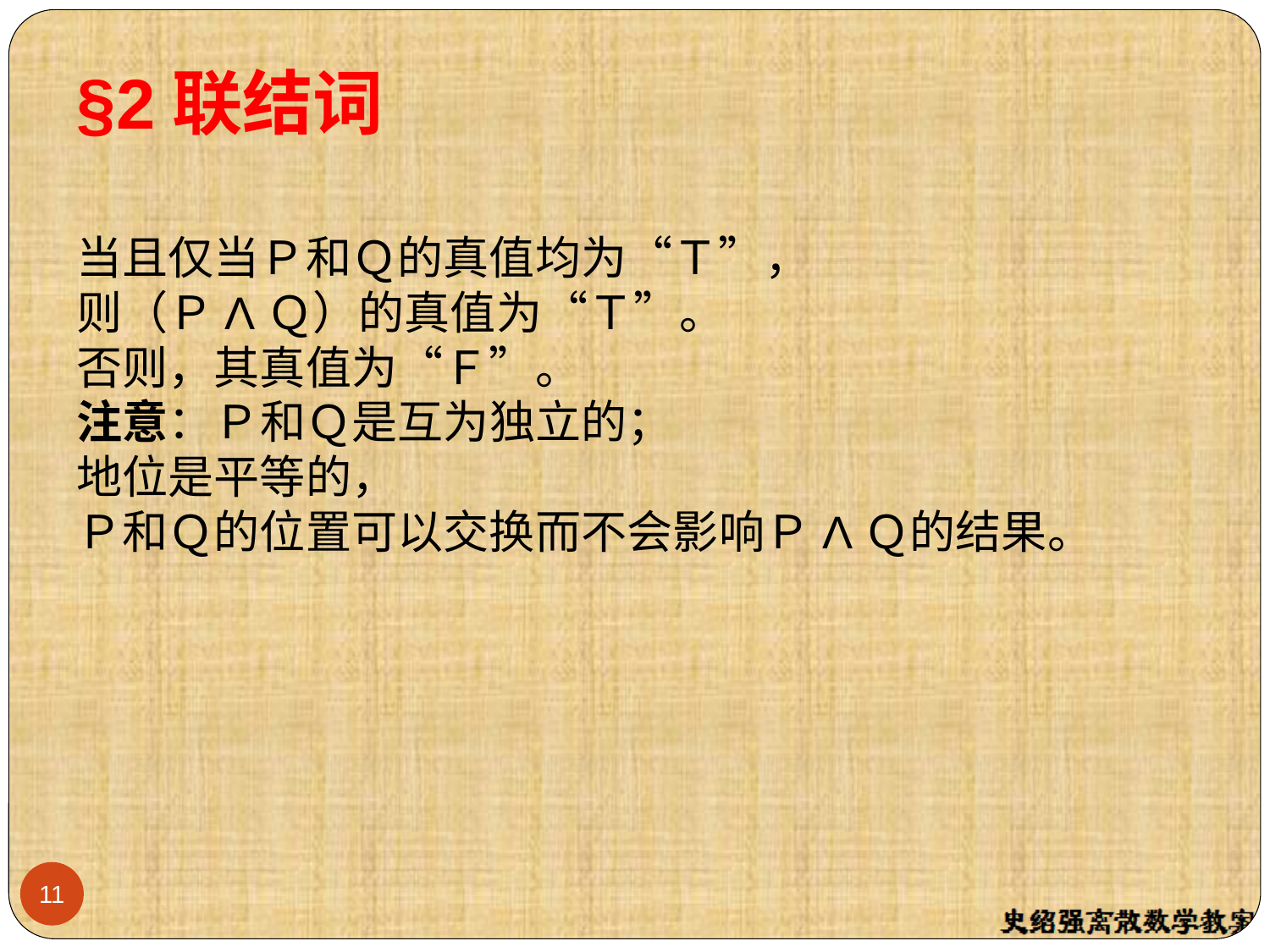

§2联结词
当且仅当Ｐ和Ｑ的真值均为“Ｔ”，
则（ＰΛＱ）的真值为“Ｔ”。
否则，其真值为“Ｆ”。
注意：Ｐ和Ｑ是互为独立的；
地位是平等的，
Ｐ和Ｑ的位置可以交换而不会影响ＰΛＱ的结果。

11